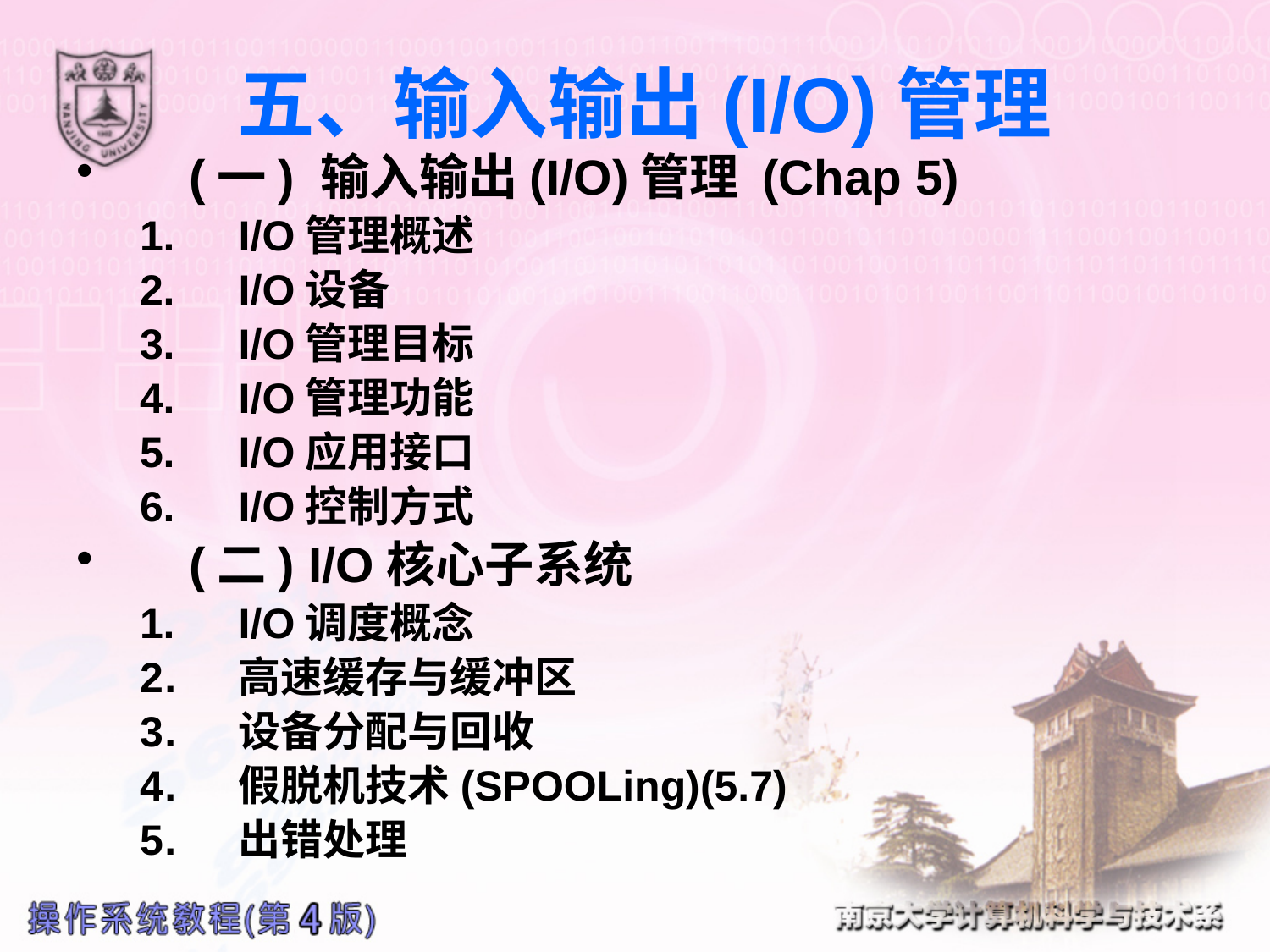

# 五、输入输出(I/O)管理
(一) 输入输出(I/O)管理 (Chap 5)
I/O管理概述
I/O设备
I/O管理目标
I/O管理功能
I/O应用接口
I/O控制方式
(二) I/O核心子系统
I/O调度概念
高速缓存与缓冲区
设备分配与回收
假脱机技术(SPOOLing)(5.7)
出错处理